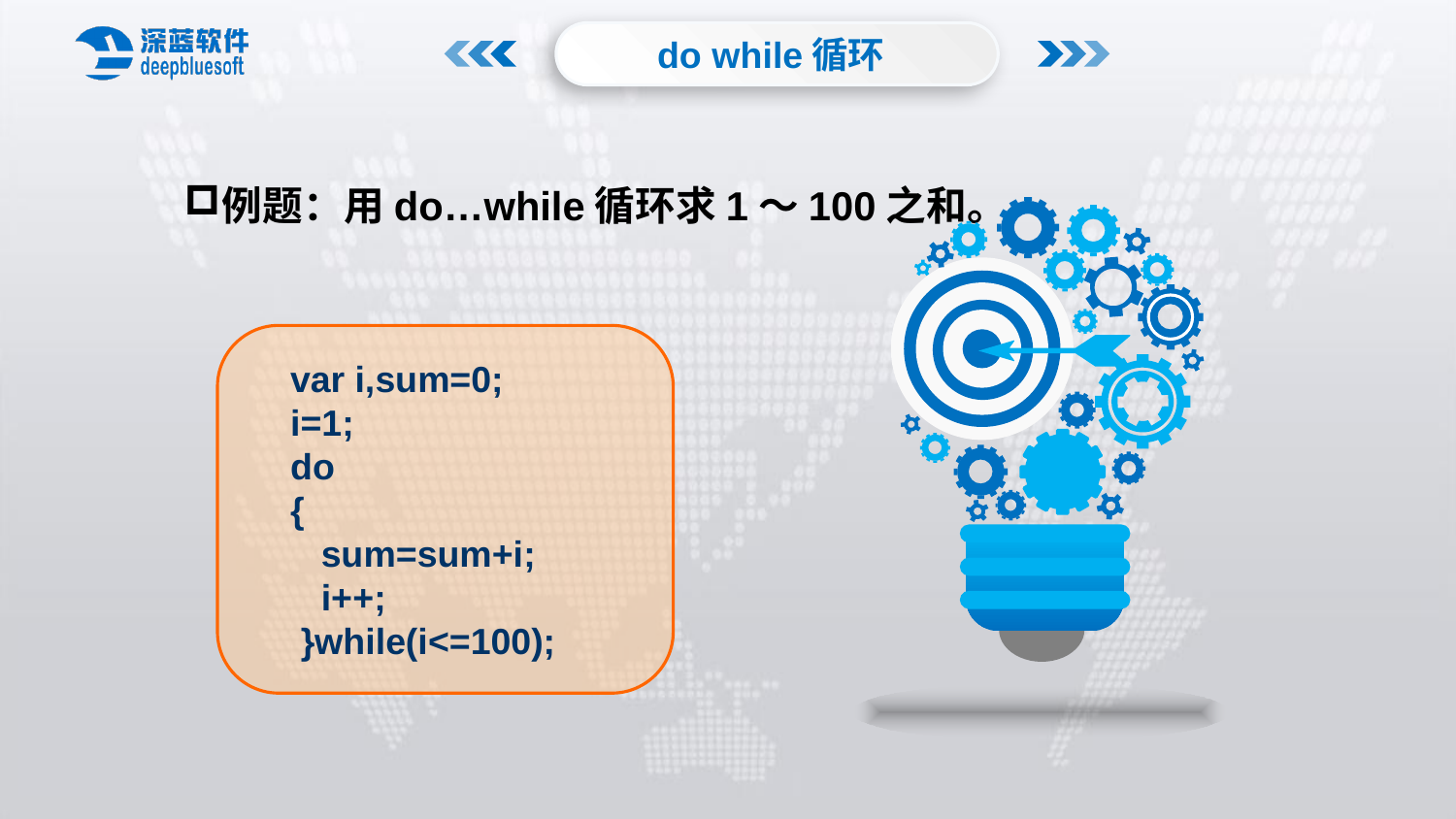

do while循环

例题：用do…while循环求1～100之和。

    var i,sum=0;
    i=1;
    do
    {
       sum=sum+i;
       i++;
     }while(i<=100);